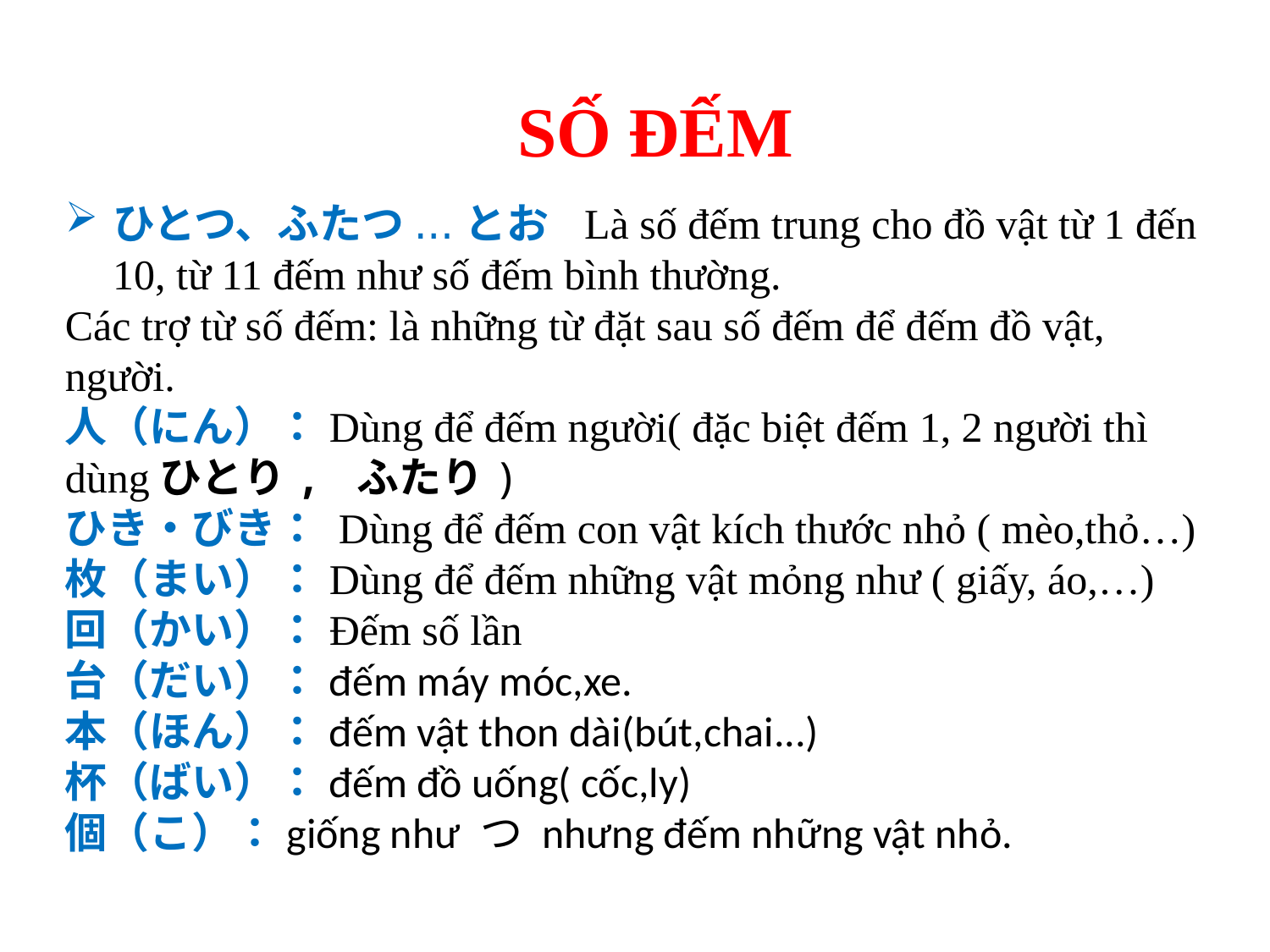

SỐ ĐẾM
ひとつ、ふたつ...とお  Là số đếm trung cho đồ vật từ 1 đến 10, từ 11 đếm như số đếm bình thường.
Các trợ từ số đếm: là những từ đặt sau số đếm để đếm đồ vật, người.
人（にん）：Dùng để đếm người( đặc biệt đếm 1, 2 người thì dùngひとり, ふたり)
ひき・びき： Dùng để đếm con vật kích thước nhỏ ( mèo,thỏ…)
枚（まい）：Dùng để đếm những vật mỏng như ( giấy, áo,…)
回（かい）：Đếm số lần
台（だい）：đếm máy móc,xe.
本（ほん）：đếm vật thon dài(bút,chai...)
杯（ばい）：đếm đồ uống( cốc,ly)
個（こ）：giống như つ nhưng đếm những vật nhỏ.